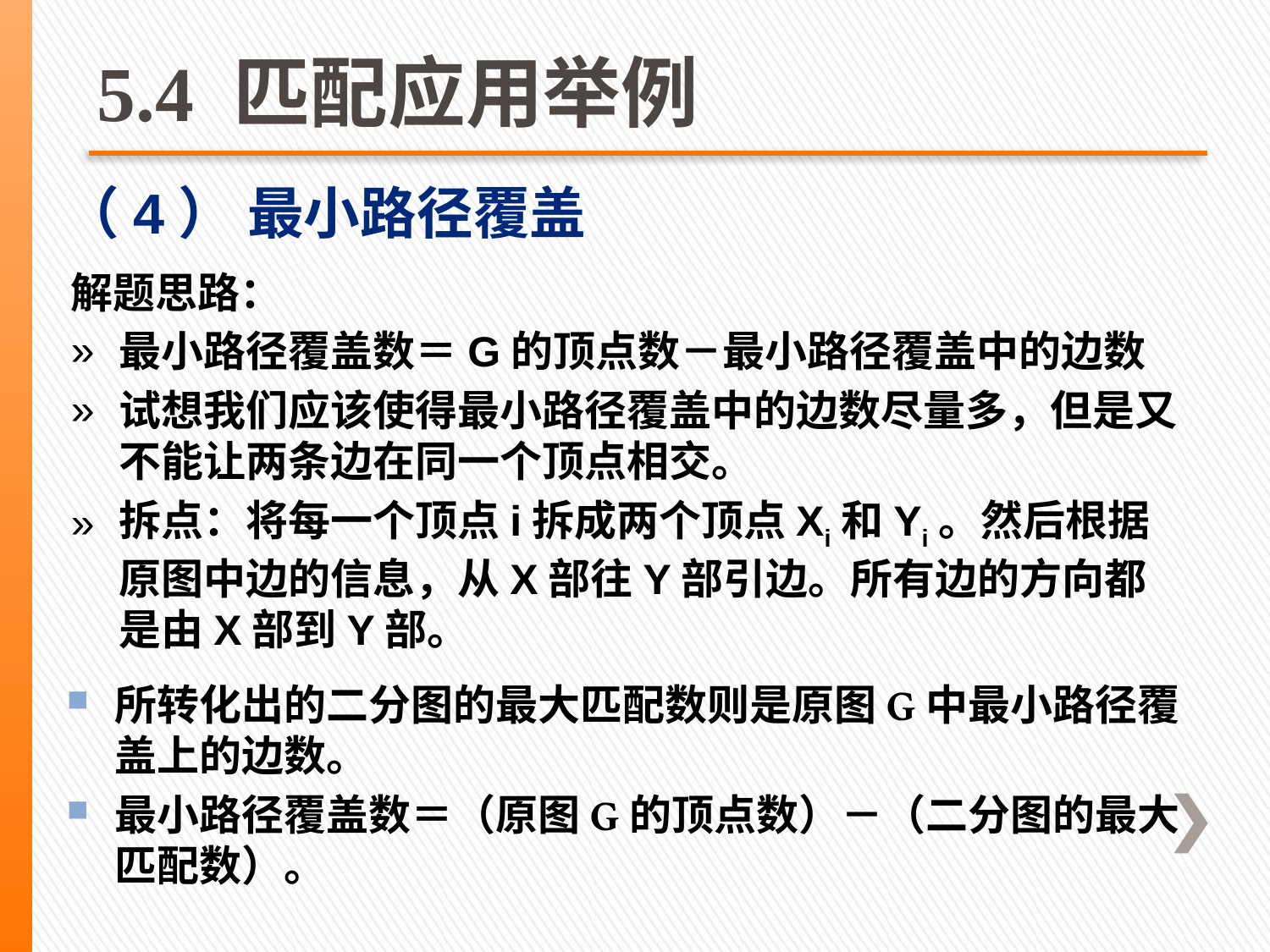

# 5.4 匹配应用举例
（4） 最小路径覆盖
解题思路：
最小路径覆盖数＝G的顶点数－最小路径覆盖中的边数
试想我们应该使得最小路径覆盖中的边数尽量多，但是又不能让两条边在同一个顶点相交。
拆点：将每一个顶点i拆成两个顶点Xi和Yi。然后根据原图中边的信息，从X部往Y部引边。所有边的方向都是由X部到Y部。
所转化出的二分图的最大匹配数则是原图G中最小路径覆盖上的边数。
最小路径覆盖数＝（原图G的顶点数）－（二分图的最大匹配数）。